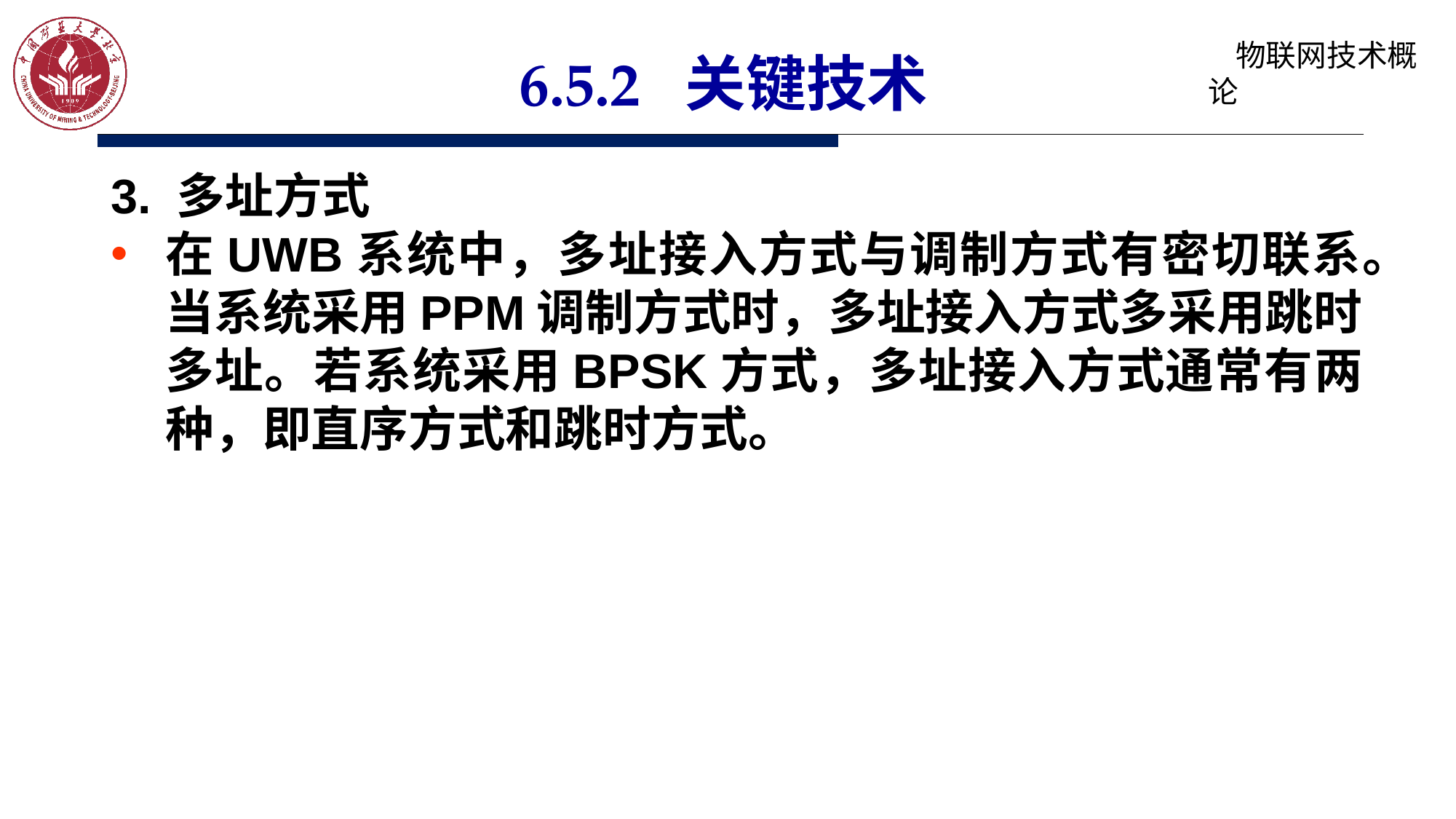

# 6.5.2  关键技术
3. 多址方式
在UWB系统中，多址接入方式与调制方式有密切联系。当系统采用PPM调制方式时，多址接入方式多采用跳时多址。若系统采用BPSK方式，多址接入方式通常有两种，即直序方式和跳时方式。